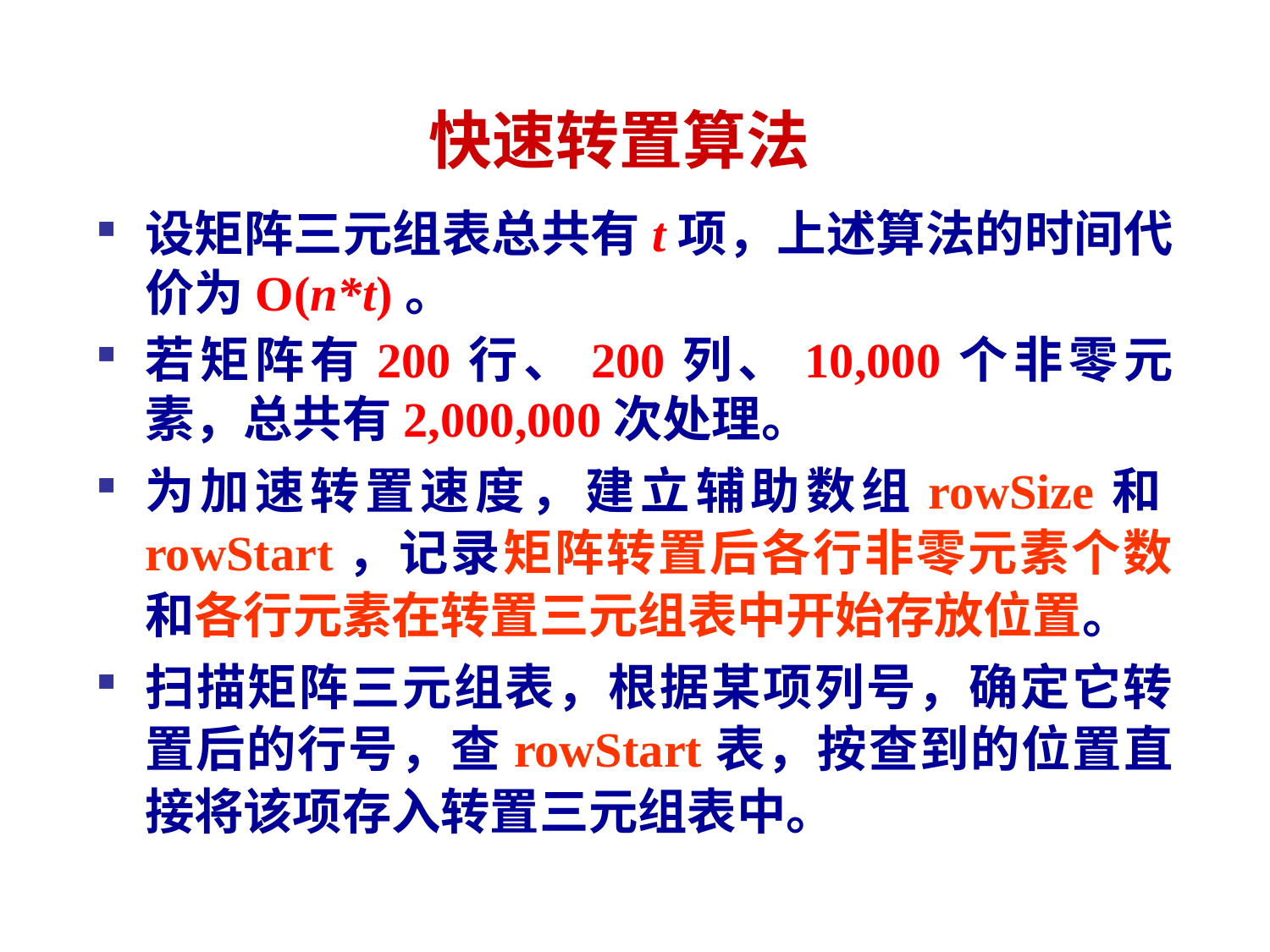

快速转置算法
设矩阵三元组表总共有t项，上述算法的时间代价为O(n*t)。
若矩阵有200行、200列、10,000个非零元素，总共有2,000,000次处理。
为加速转置速度，建立辅助数组rowSize和rowStart，记录矩阵转置后各行非零元素个数和各行元素在转置三元组表中开始存放位置。
扫描矩阵三元组表，根据某项列号，确定它转置后的行号，查rowStart表，按查到的位置直接将该项存入转置三元组表中。
42